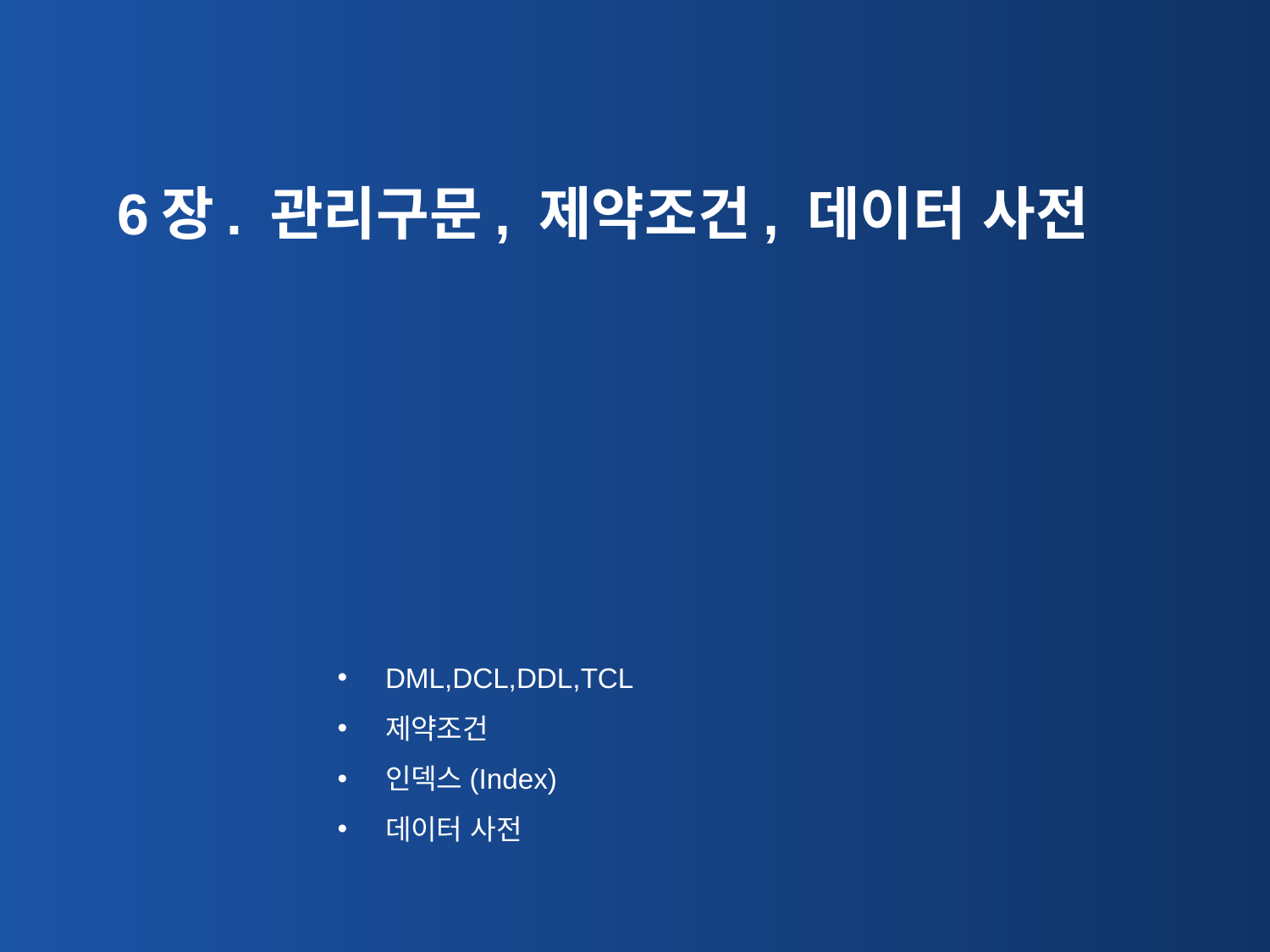

# 6장. 관리구문, 제약조건, 데이터 사전

DML,DCL,DDL,TCL
제약조건
인덱스(Index)
데이터 사전